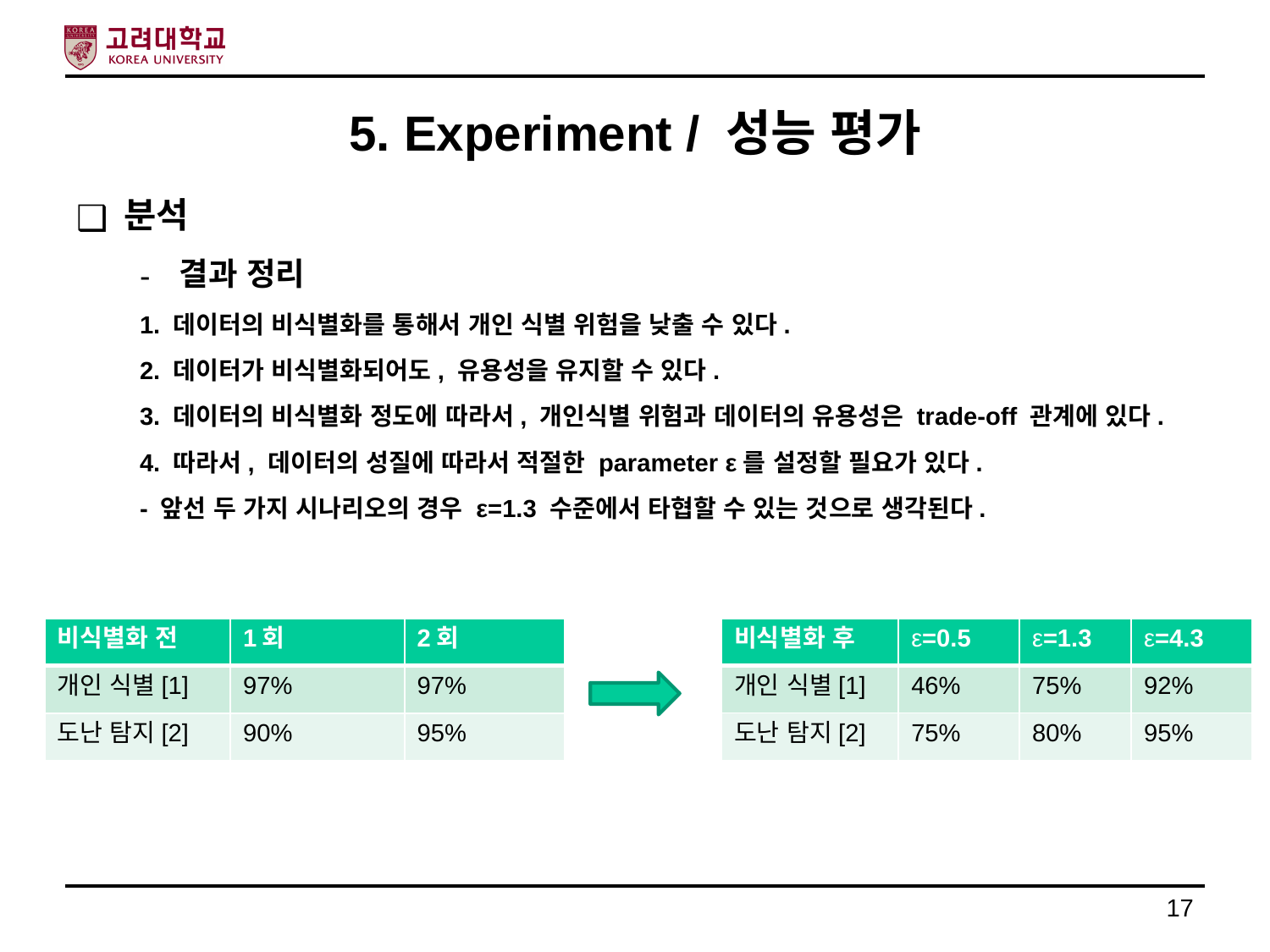

# 5. Experiment / 성능 평가
분석
결과 정리
1. 데이터의 비식별화를 통해서 개인 식별 위험을 낮출 수 있다.
2. 데이터가 비식별화되어도, 유용성을 유지할 수 있다.
3. 데이터의 비식별화 정도에 따라서, 개인식별 위험과 데이터의 유용성은 trade-off 관계에 있다.
4. 따라서, 데이터의 성질에 따라서 적절한 parameter ε를 설정할 필요가 있다.
- 앞선 두 가지 시나리오의 경우 ε=1.3 수준에서 타협할 수 있는 것으로 생각된다.
| 비식별화 후 | ε=0.5 | ε=1.3 | ε=4.3 |
| --- | --- | --- | --- |
| 개인 식별[1] | 46% | 75% | 92% |
| 도난 탐지[2] | 75% | 80% | 95% |
| 비식별화 전 | 1회 | 2회 |
| --- | --- | --- |
| 개인 식별[1] | 97% | 97% |
| 도난 탐지[2] | 90% | 95% |

17